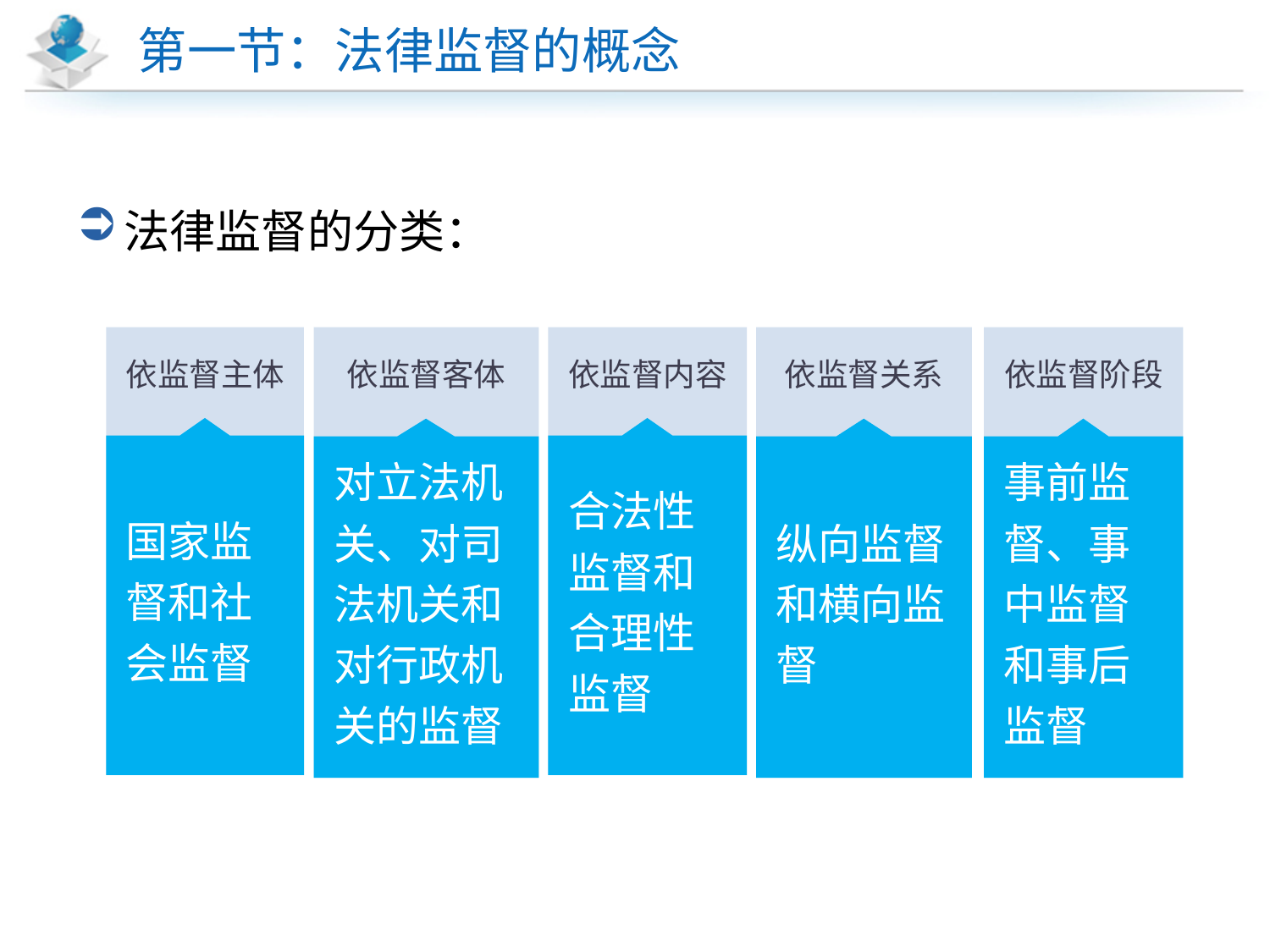

# 第一节：法律监督的概念
法律监督的分类：

依监督主体
国家监督和社会监督

依监督客体
对立法机关、对司法机关和对行政机关的监督

依监督内容
合法性监督和合理性监督

依监督关系
纵向监督和横向监督

依监督阶段
事前监督、事中监督和事后监督